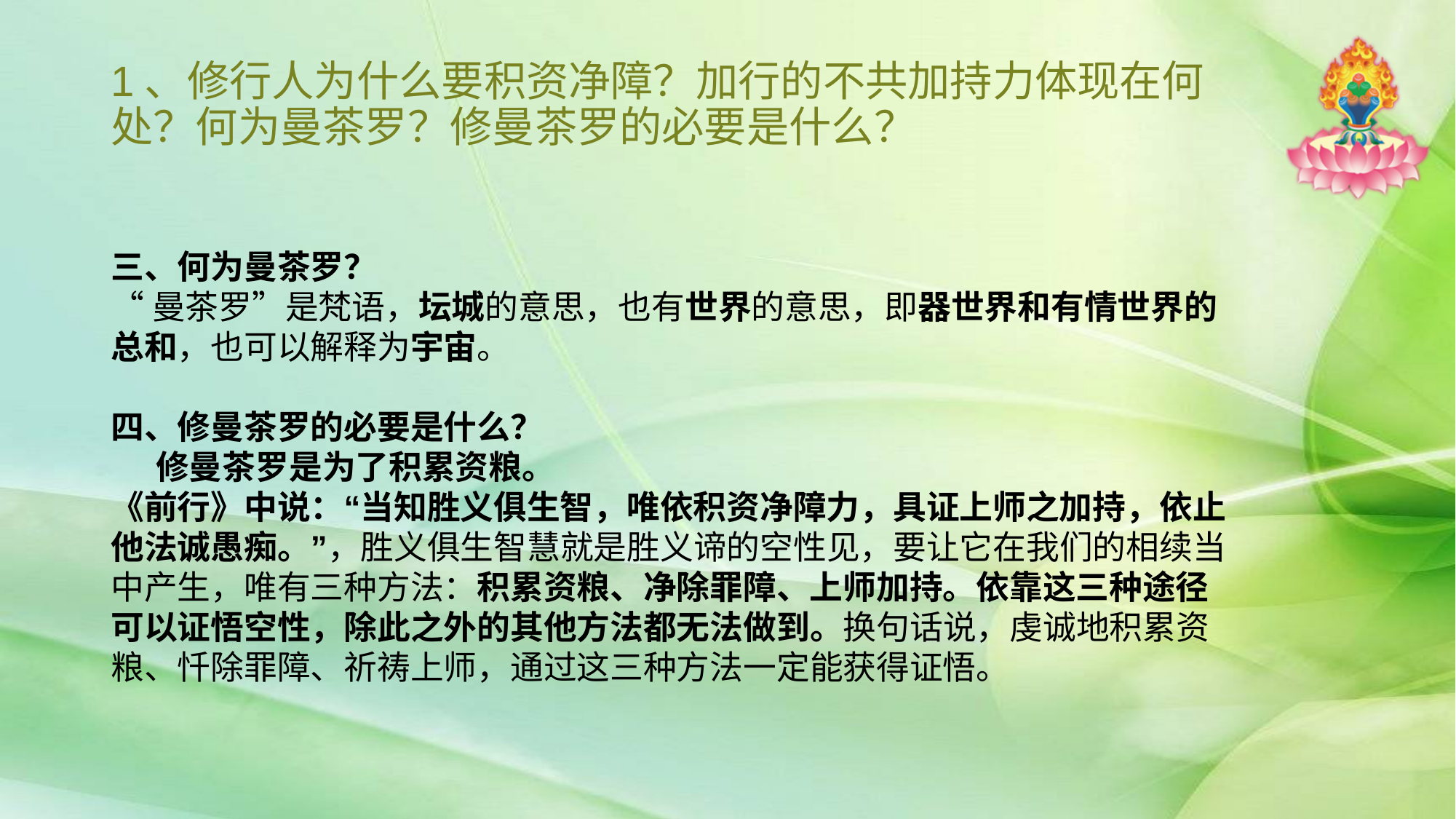

# 1、修行人为什么要积资净障？加行的不共加持力体现在何处？何为曼茶罗？修曼茶罗的必要是什么？
三、何为曼茶罗？
“曼茶罗”是梵语，坛城的意思，也有世界的意思，即器世界和有情世界的总和，也可以解释为宇宙。

四、修曼茶罗的必要是什么？
    修曼茶罗是为了积累资粮。
《前行》中说：“当知胜义俱生智，唯依积资净障力，具证上师之加持，依止他法诚愚痴。”，胜义俱生智慧就是胜义谛的空性见，要让它在我们的相续当中产生，唯有三种方法：积累资粮、净除罪障、上师加持。依靠这三种途径可以证悟空性，除此之外的其他方法都无法做到。换句话说，虔诚地积累资粮、忏除罪障、祈祷上师，通过这三种方法一定能获得证悟。